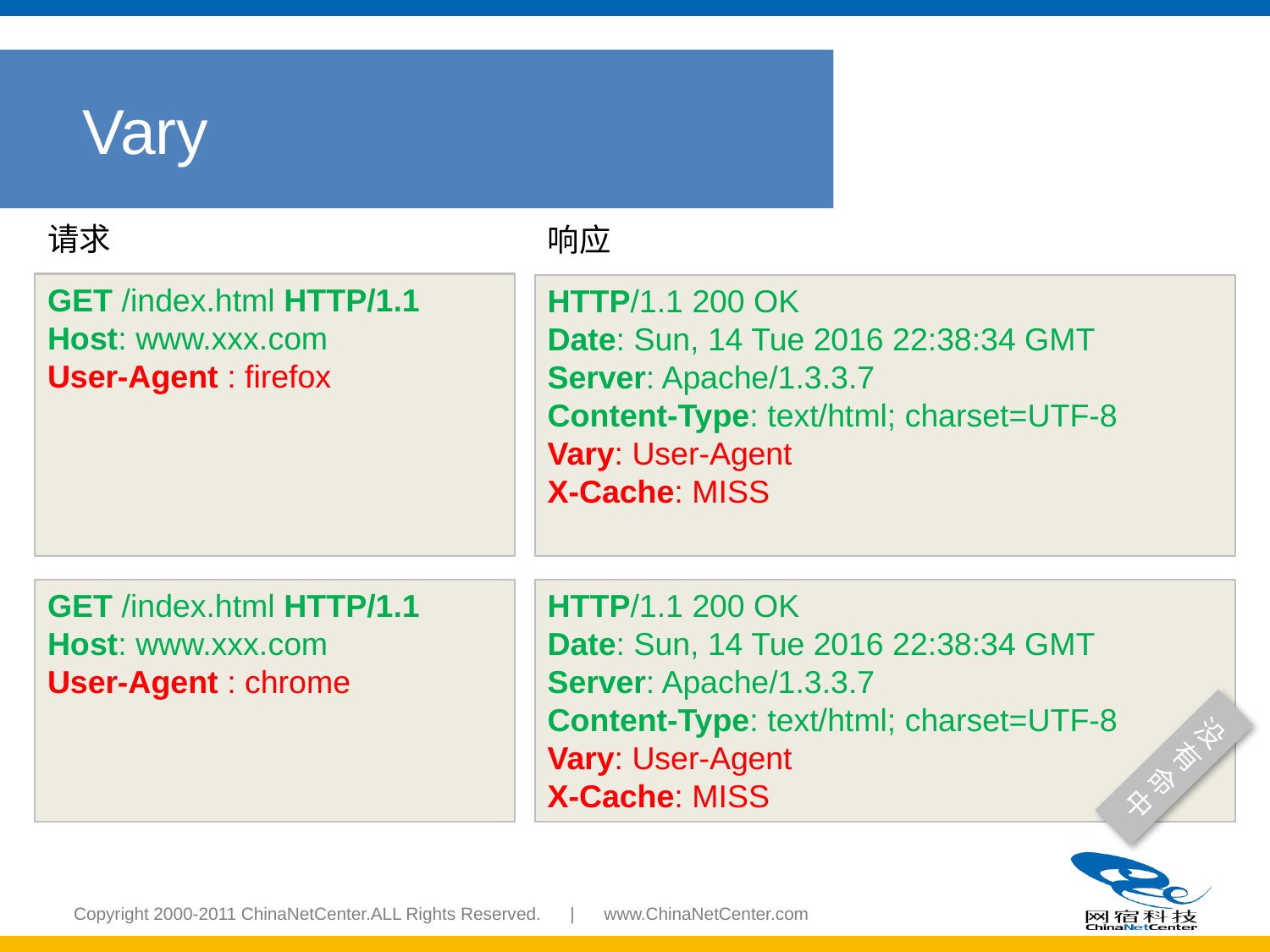

Vary
请求
响应
GET /index.html HTTP/1.1
Host: www.xxx.com
User-Agent : firefox
HTTP/1.1 200 OK
Date: Sun, 14 Tue 2016 22:38:34 GMT
Server: Apache/1.3.3.7
Content-Type: text/html; charset=UTF-8
Vary: User-Agent
X-Cache: MISS

GET /index.html HTTP/1.1
Host: www.xxx.com
User-Agent : chrome
HTTP/1.1 200 OK
Date: Sun, 14 Tue 2016 22:38:34 GMT
Server: Apache/1.3.3.7
Content-Type: text/html; charset=UTF-8
Vary: User-Agent
X-Cache: MISS

没有命中